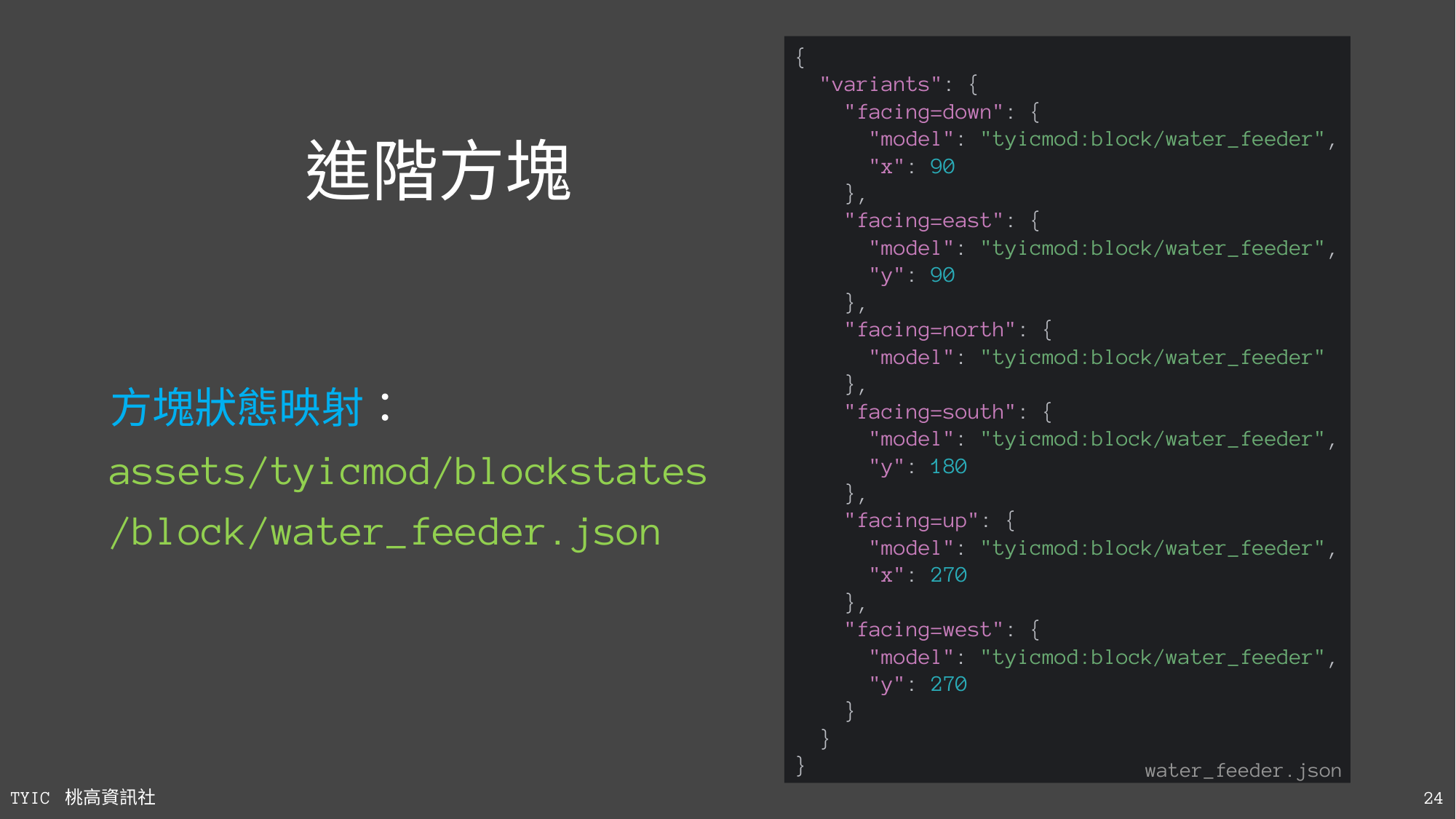

{
  "variants": {
    "facing=down": {
      "model": "tyicmod:block/water_feeder",
      "x": 90
    },
    "facing=east": {
      "model": "tyicmod:block/water_feeder",
      "y": 90
    },
    "facing=north": {
      "model": "tyicmod:block/water_feeder"
    },
    "facing=south": {
      "model": "tyicmod:block/water_feeder",
      "y": 180
    },
    "facing=up": {
      "model": "tyicmod:block/water_feeder",
      "x": 270
    },
    "facing=west": {
      "model": "tyicmod:block/water_feeder",
      "y": 270
    }
  }
}
water_feeder.json
# 進階方塊
方塊狀態映射：
assets/tyicmod/blockstates
/block/water_feeder.json